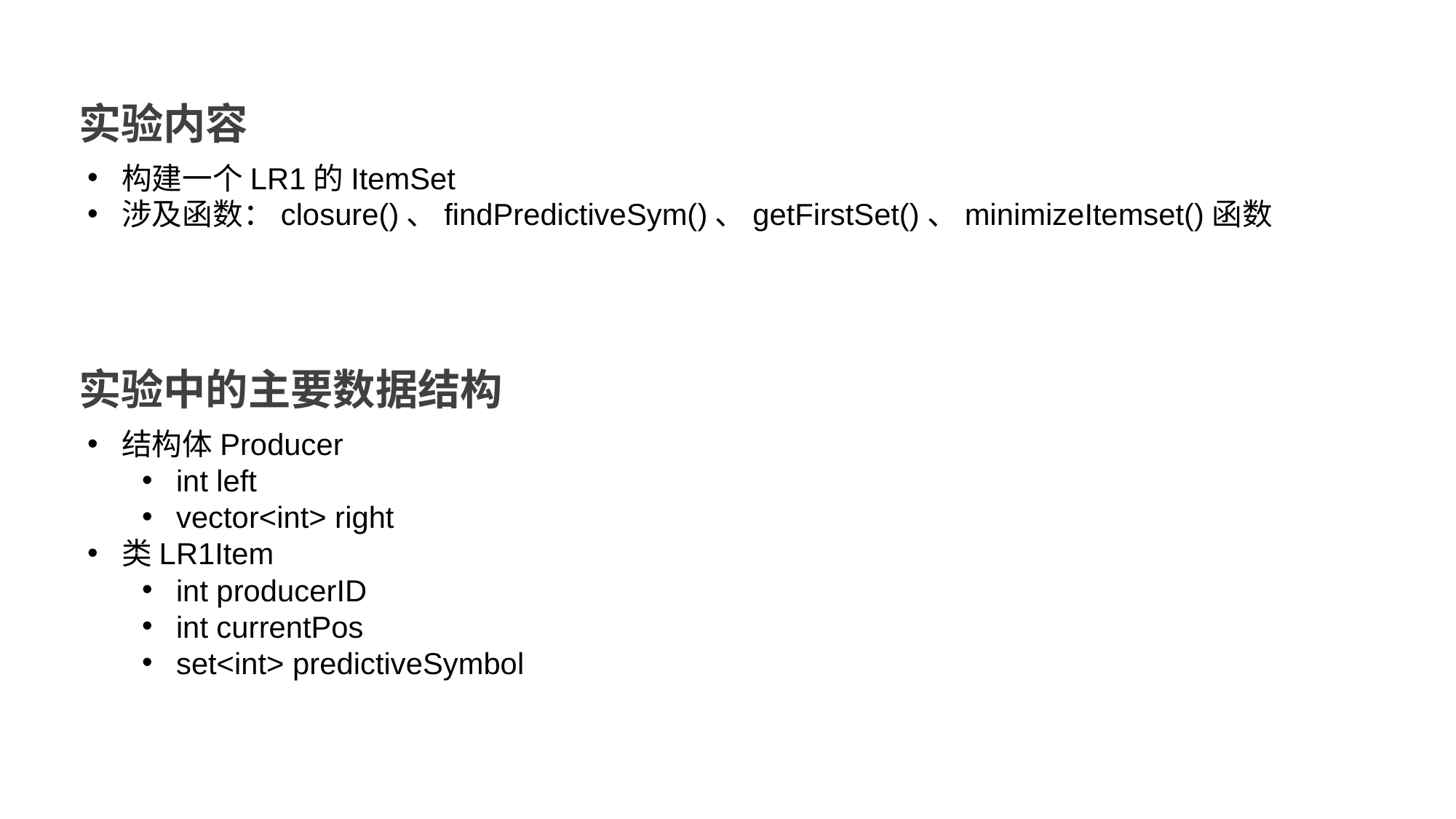

实验内容
构建一个LR1的ItemSet
涉及函数：closure()、findPredictiveSym()、getFirstSet()、minimizeItemset()函数
实验中的主要数据结构
结构体Producer
int left
vector<int> right
类LR1Item
int producerID
int currentPos
set<int> predictiveSymbol